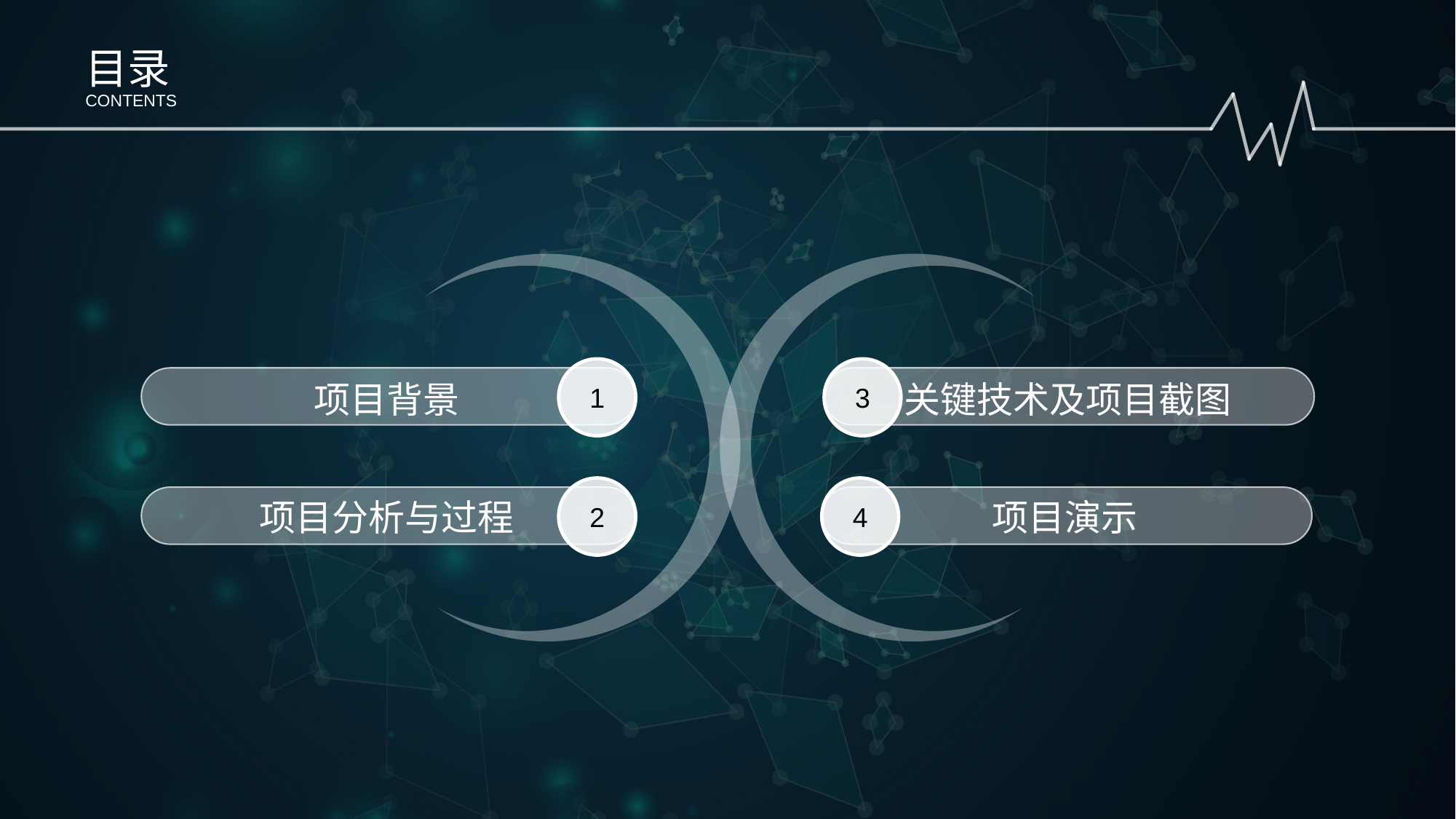

目录
CONTENTS

1

项目背景
3

关键技术及项目截图
2

项目分析与过程
4

项目演示